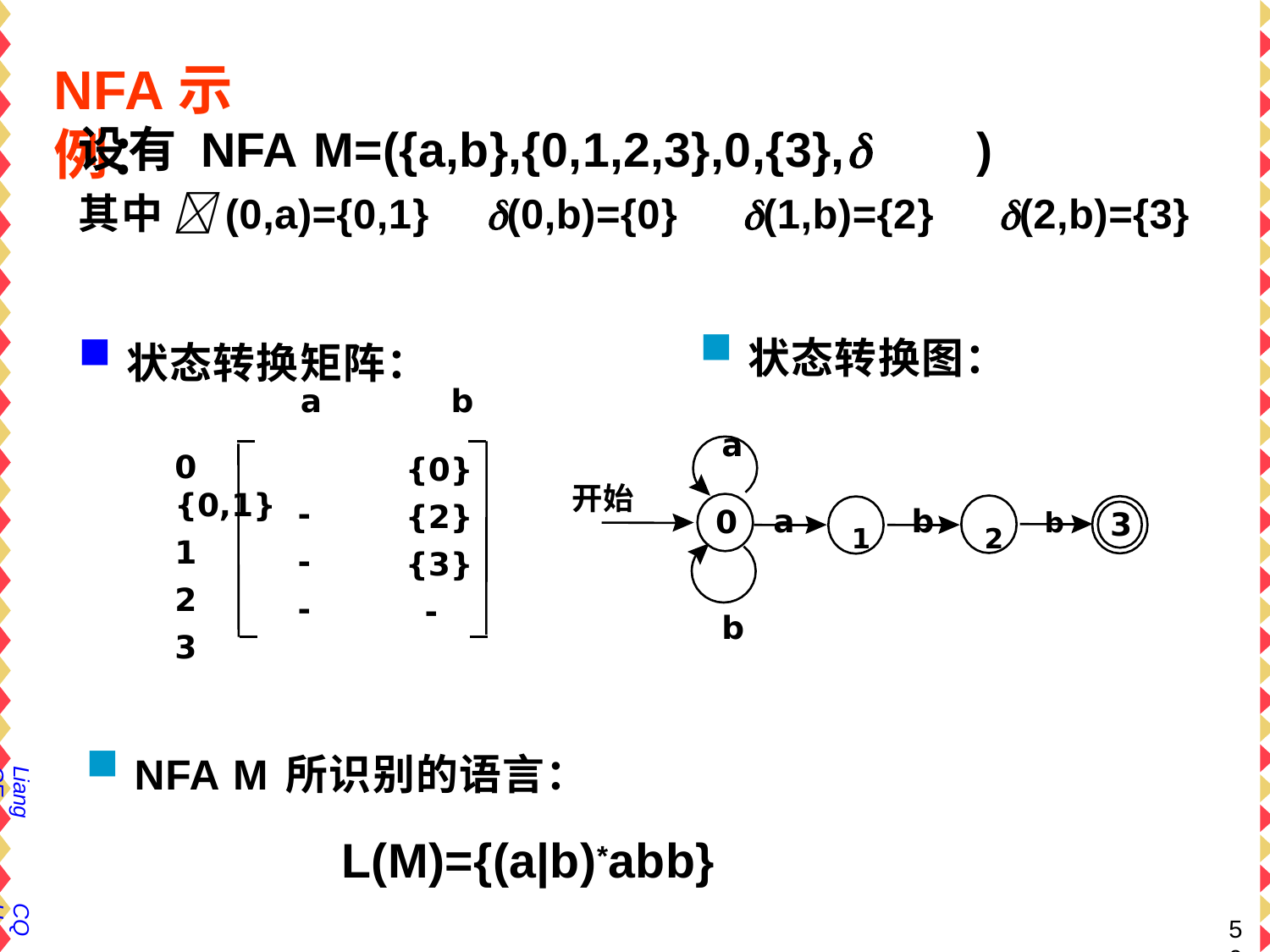

# NFA示例：
设有 NFA M=({a,b},{0,1,2,3},0,{3},δ	)
其中 δ(0,a)={0,1}	δ(0,b)={0}	δ(1,b)={2}	δ(2,b)={3}
状态转换图：
a
状态转换矩阵：
a
0	{0,1}
1
2
3
b
{0}
{2}
{3}

开始
-
-
-
a	1	b	2	b

0

3

-
b

NFA M所识别的语言：
L(M)={(a|b)*abb}
Liang GE
CQU
50